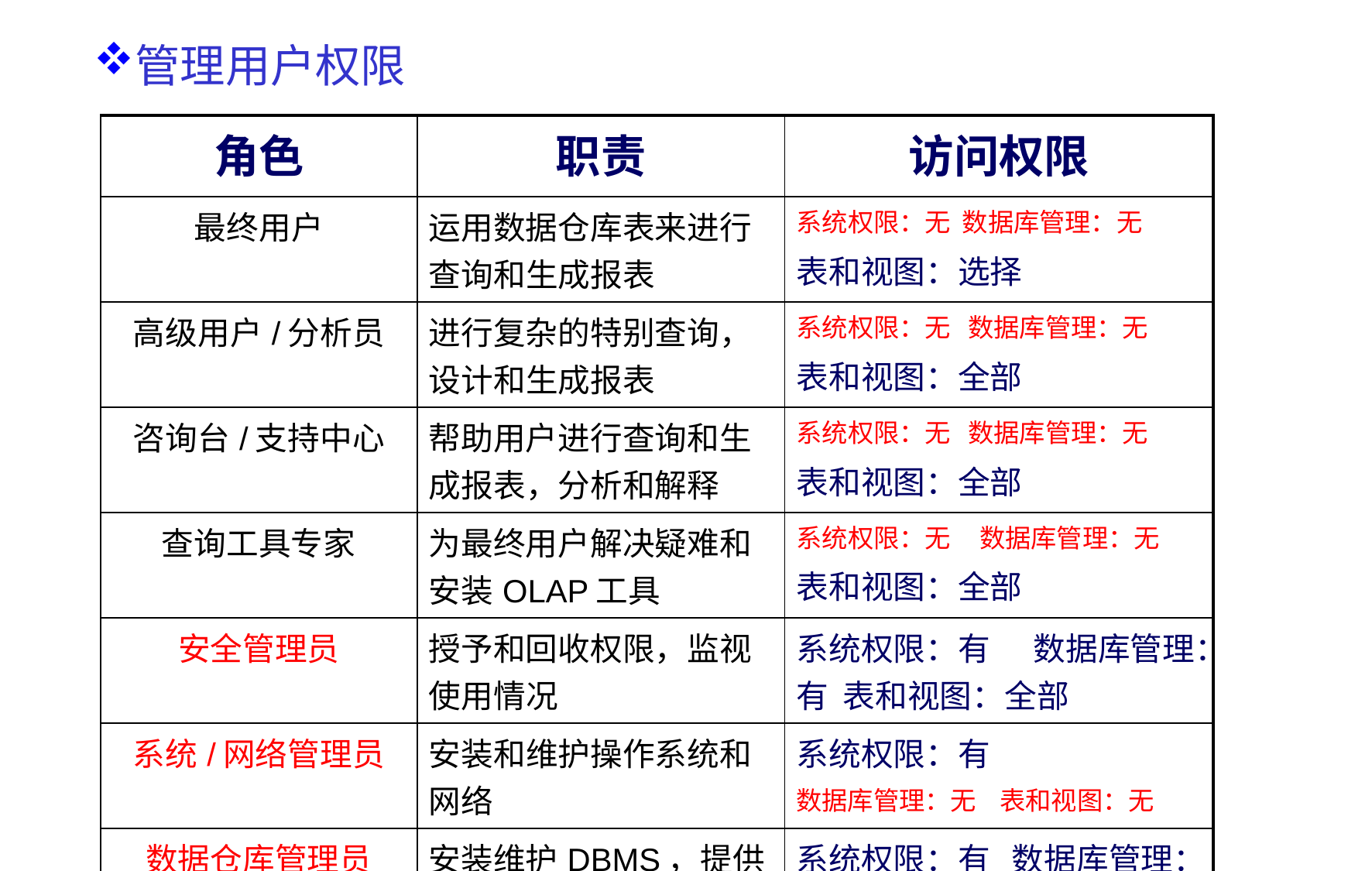

管理用户权限
| 角色 | 职责 | 访问权限 |
| --- | --- | --- |
| 最终用户 | 运用数据仓库表来进行查询和生成报表 | 系统权限：无 数据库管理：无 表和视图：选择 |
| 高级用户/分析员 | 进行复杂的特别查询，设计和生成报表 | 系统权限：无 数据库管理：无 表和视图：全部 |
| 咨询台/支持中心 | 帮助用户进行查询和生成报表，分析和解释 | 系统权限：无 数据库管理：无 表和视图：全部 |
| 查询工具专家 | 为最终用户解决疑难和安装OLAP工具 | 系统权限：无 数据库管理：无 表和视图：全部 |
| 安全管理员 | 授予和回收权限，监视使用情况 | 系统权限：有 数据库管理：有 表和视图：全部 |
| 系统/网络管理员 | 安装和维护操作系统和网络 | 系统权限：有 数据库管理：无 表和视图：无 |
| 数据仓库管理员 | 安装维护DBMS，提供备份和恢复 | 系统权限：有 数据库管理：有 表和视图：全部 |
19